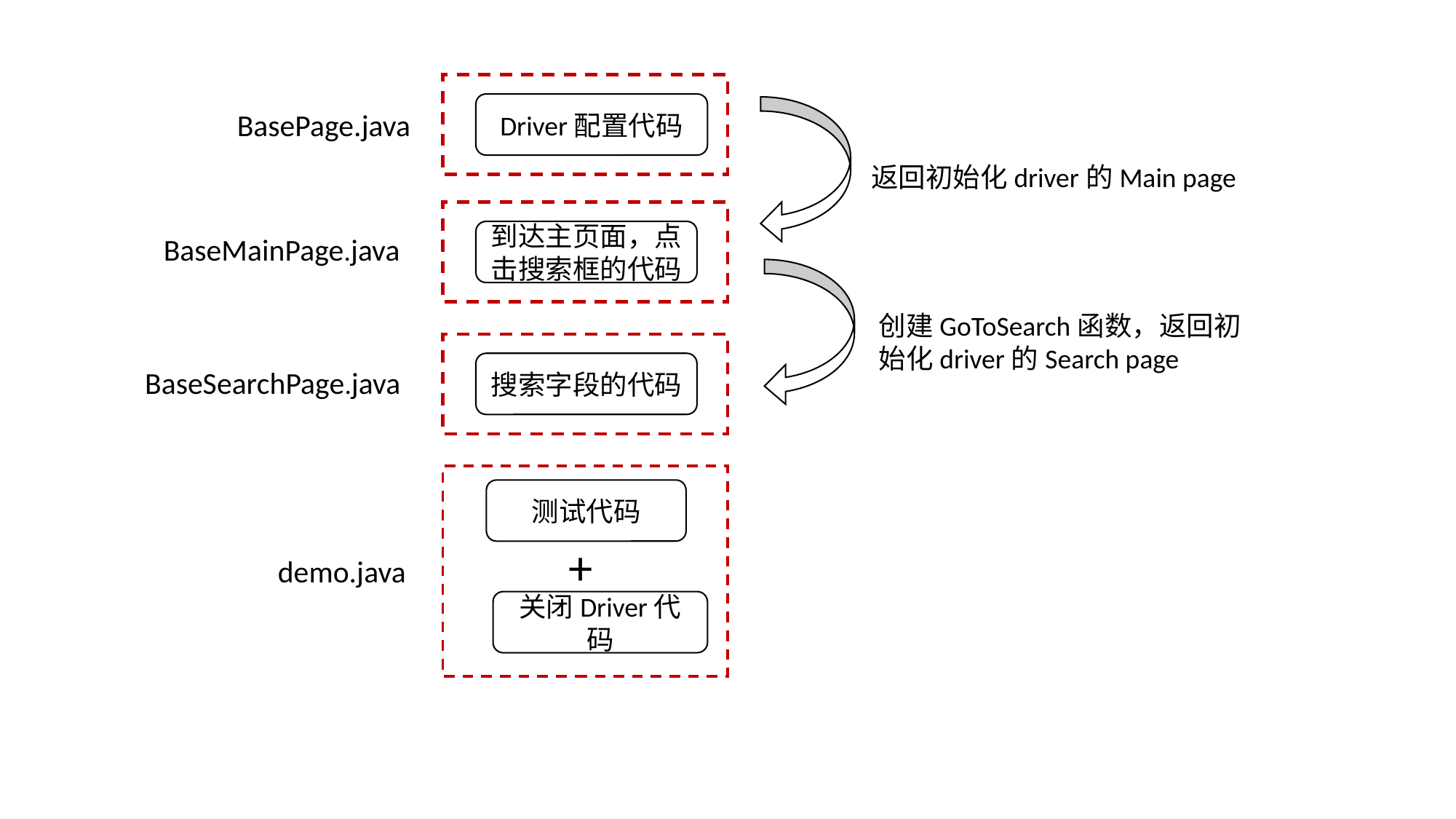

Driver配置代码

BasePage.java
返回初始化driver的Main page

到达主页面，点击搜索框的代码
BaseMainPage.java

创建GoToSearch函数，返回初始化driver的Search page

搜索字段的代码
BaseSearchPage.java

测试代码
+
demo.java
关闭Driver代码